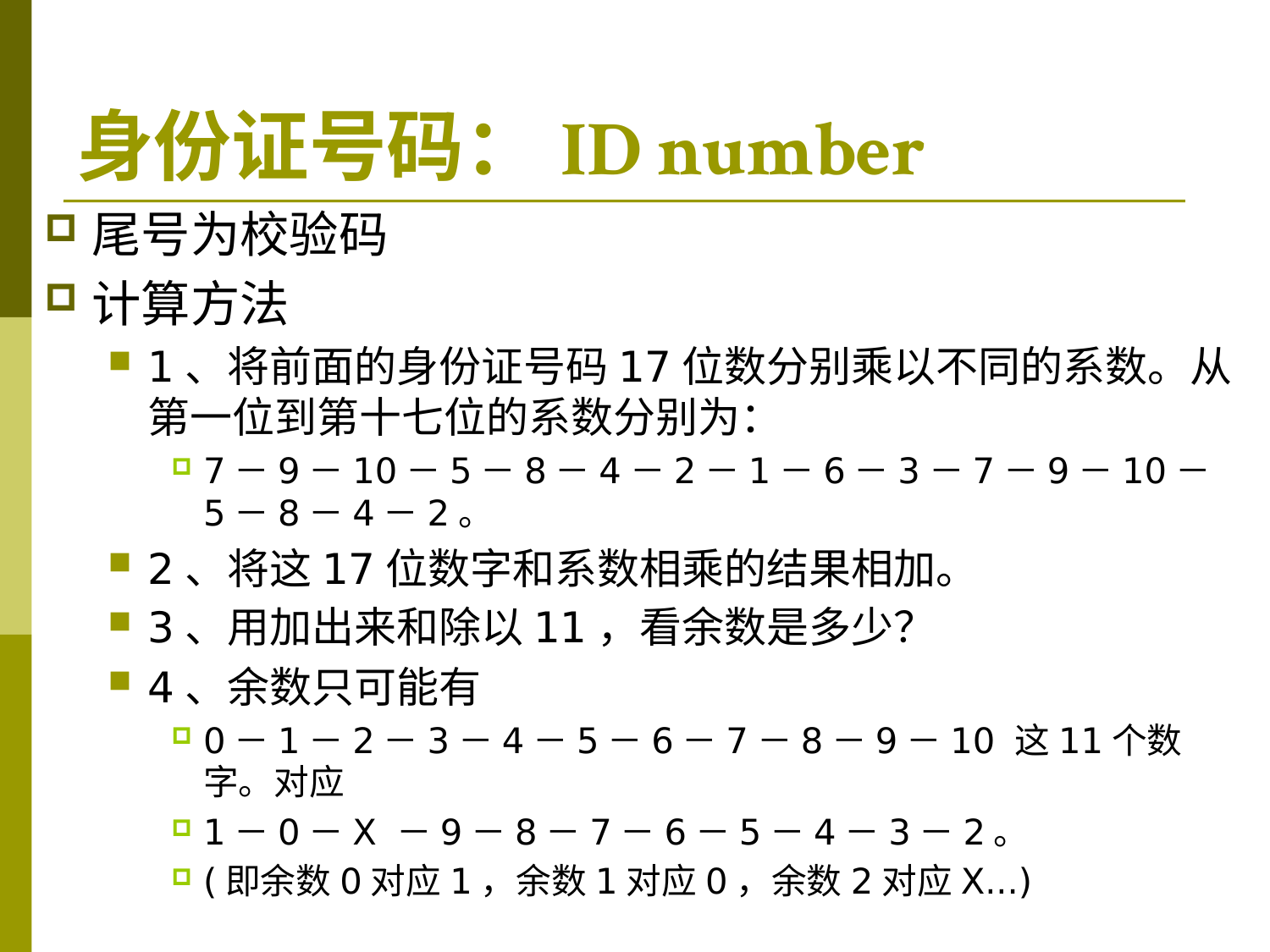

# 身份证号码：ID number
尾号为校验码
计算方法
1、将前面的身份证号码17位数分别乘以不同的系数。从第一位到第十七位的系数分别为：
7－9－10－5－8－4－2－1－6－3－7－9－10－5－8－4－2。
2、将这17位数字和系数相乘的结果相加。
3、用加出来和除以11，看余数是多少？
4、余数只可能有
0－1－2－3－4－5－6－7－8－9－10 这11个数字。对应
1－0－X －9－8－7－6－5－4－3－2。
(即余数0对应1，余数1对应0，余数2对应X...)